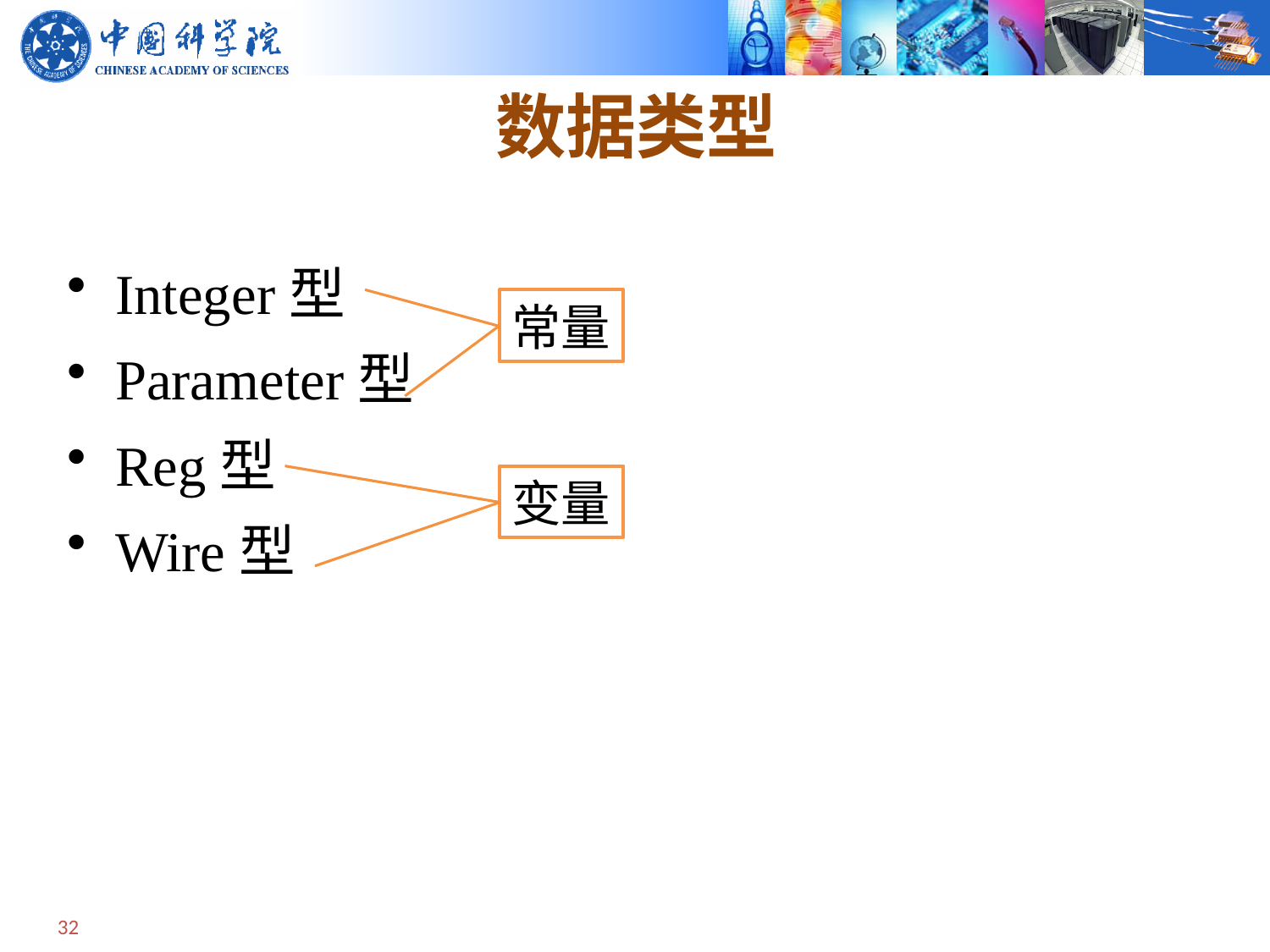

# 数据类型

Integer型
Parameter型
Reg型
Wire型

常量
变量